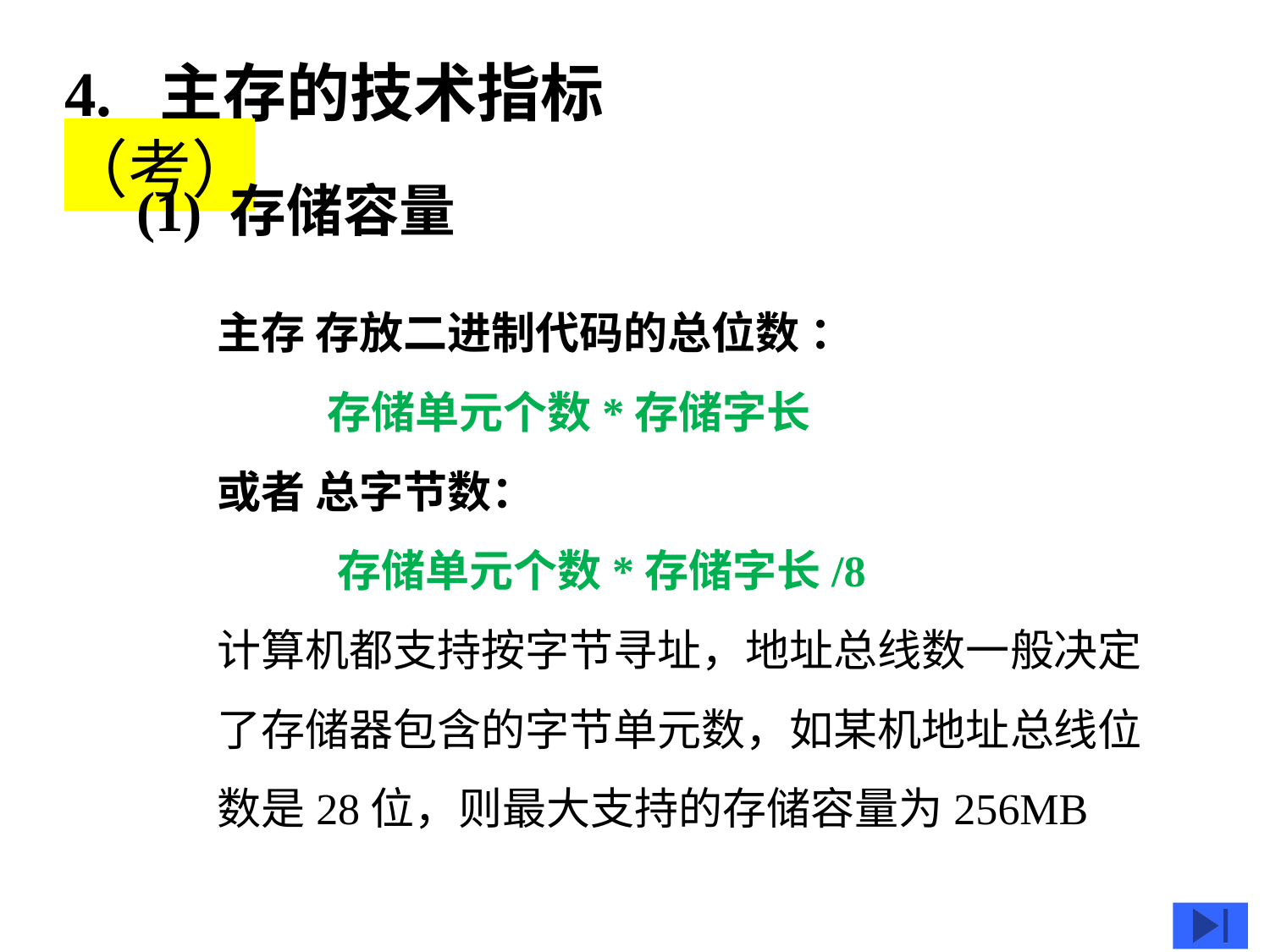

4.  主存的技术指标（考）
(1) 存储容量
主存 存放二进制代码的总位数 ：
          存储单元个数*存储字长
或者 总字节数：
           存储单元个数*存储字长/8
计算机都支持按字节寻址，地址总线数一般决定了存储器包含的字节单元数，如某机地址总线位数是28位，则最大支持的存储容量为256MB